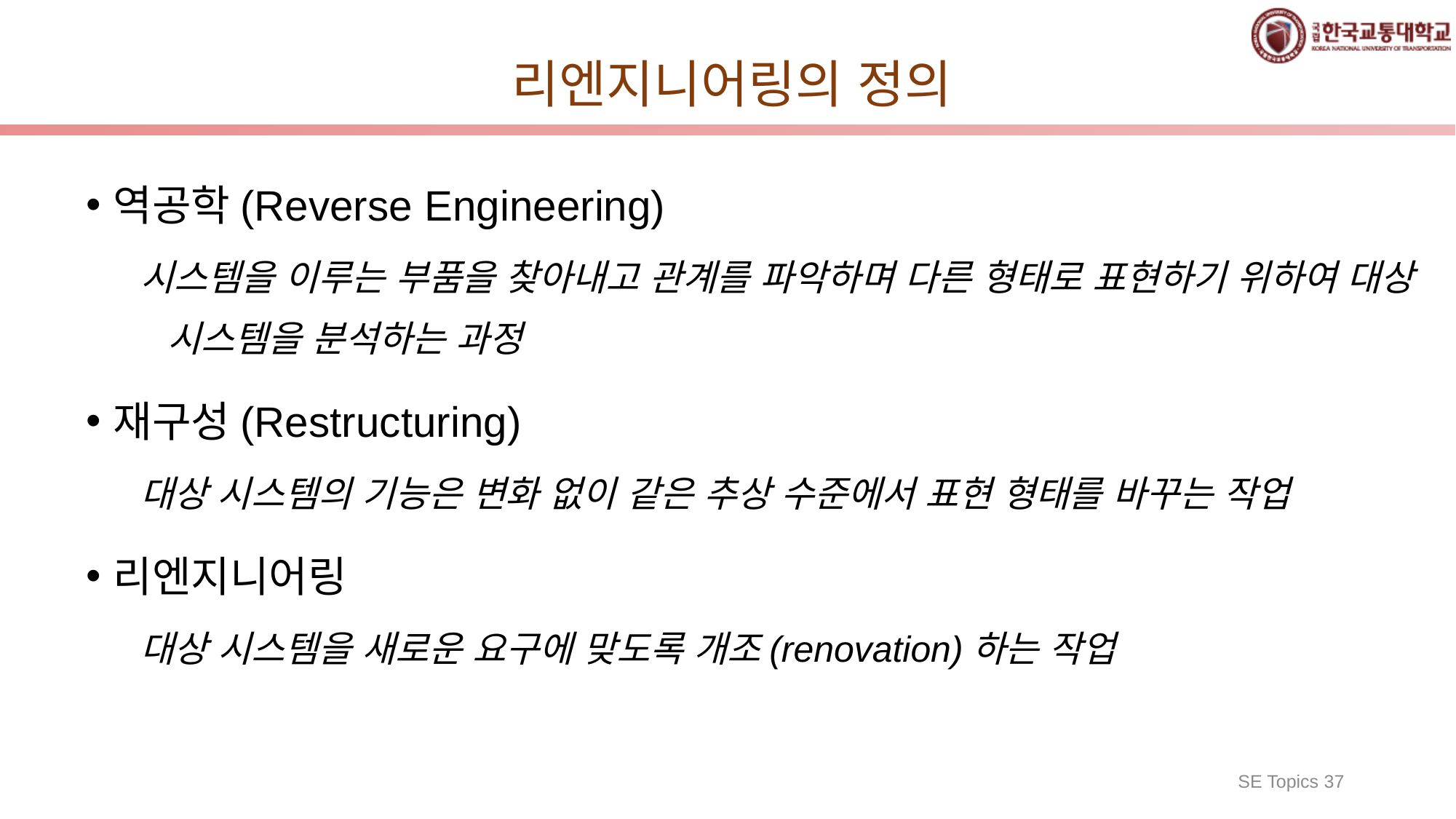

# 리엔지니어링의 정의
역공학(Reverse Engineering)
시스템을 이루는 부품을 찾아내고 관계를 파악하며 다른 형태로 표현하기 위하여 대상 시스템을 분석하는 과정
재구성(Restructuring)
대상 시스템의 기능은 변화 없이 같은 추상 수준에서 표현 형태를 바꾸는 작업
리엔지니어링
대상 시스템을 새로운 요구에 맞도록 개조(renovation)하는 작업
SE Topics 37